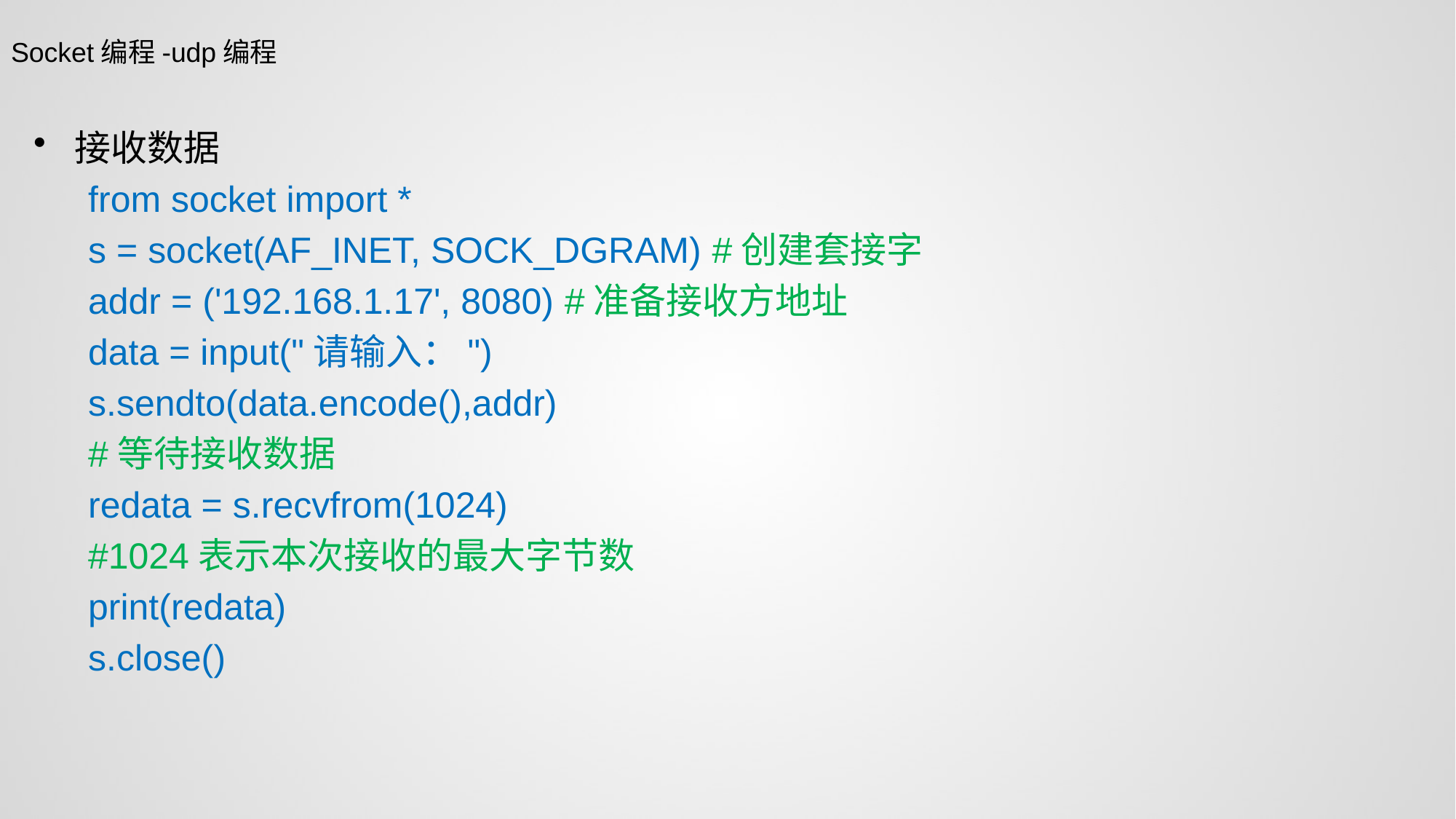

Socket编程-udp编程
接收数据
from socket import *
s = socket(AF_INET, SOCK_DGRAM) #创建套接字
addr = ('192.168.1.17', 8080) #准备接收方地址
data = input("请输入：")
s.sendto(data.encode(),addr)
#等待接收数据
redata = s.recvfrom(1024)
#1024表示本次接收的最大字节数
print(redata)
s.close()